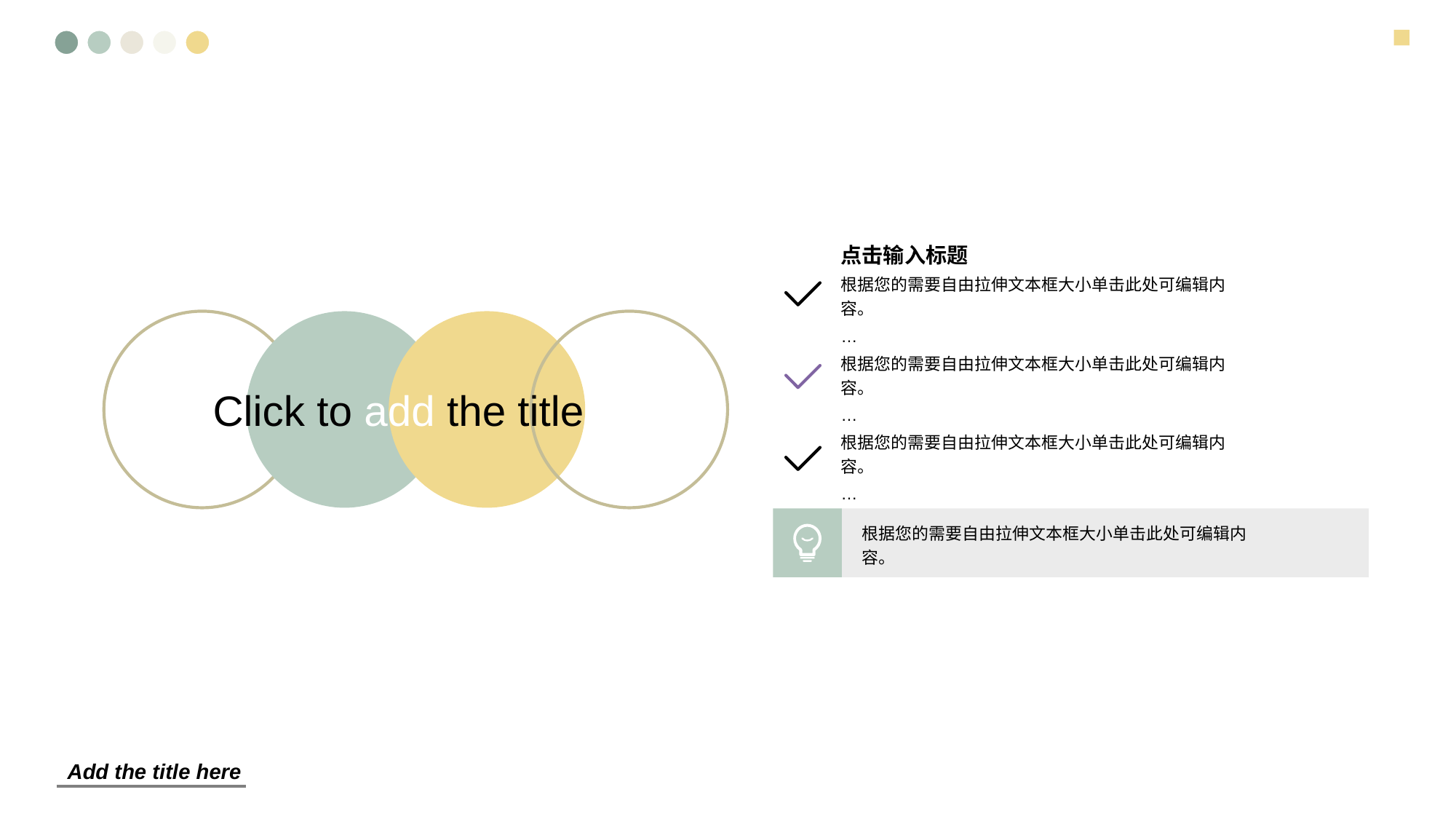

Add the title here
点击输入标题
根据您的需要自由拉伸文本框大小单击此处可编辑内容。
…
根据您的需要自由拉伸文本框大小单击此处可编辑内容。
…
根据您的需要自由拉伸文本框大小单击此处可编辑内容。
…

根据您的需要自由拉伸文本框大小单击此处可编辑内容。

Click to add the title